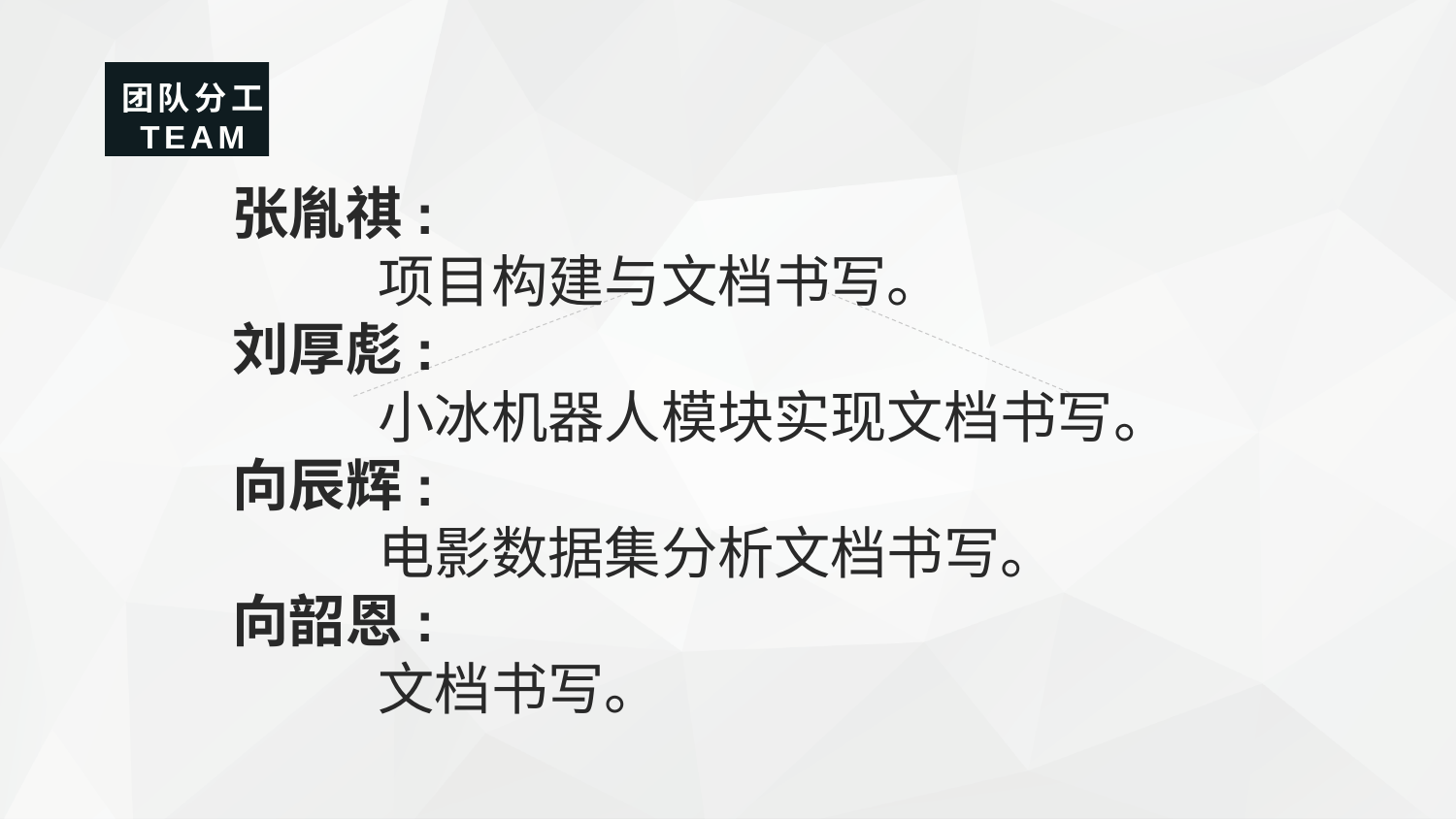

团队分工

TEAM
张胤祺:
	项目构建与文档书写。
刘厚彪:
	小冰机器人模块实现文档书写。
向辰辉:
	电影数据集分析文档书写。
向韶恩:
	文档书写。